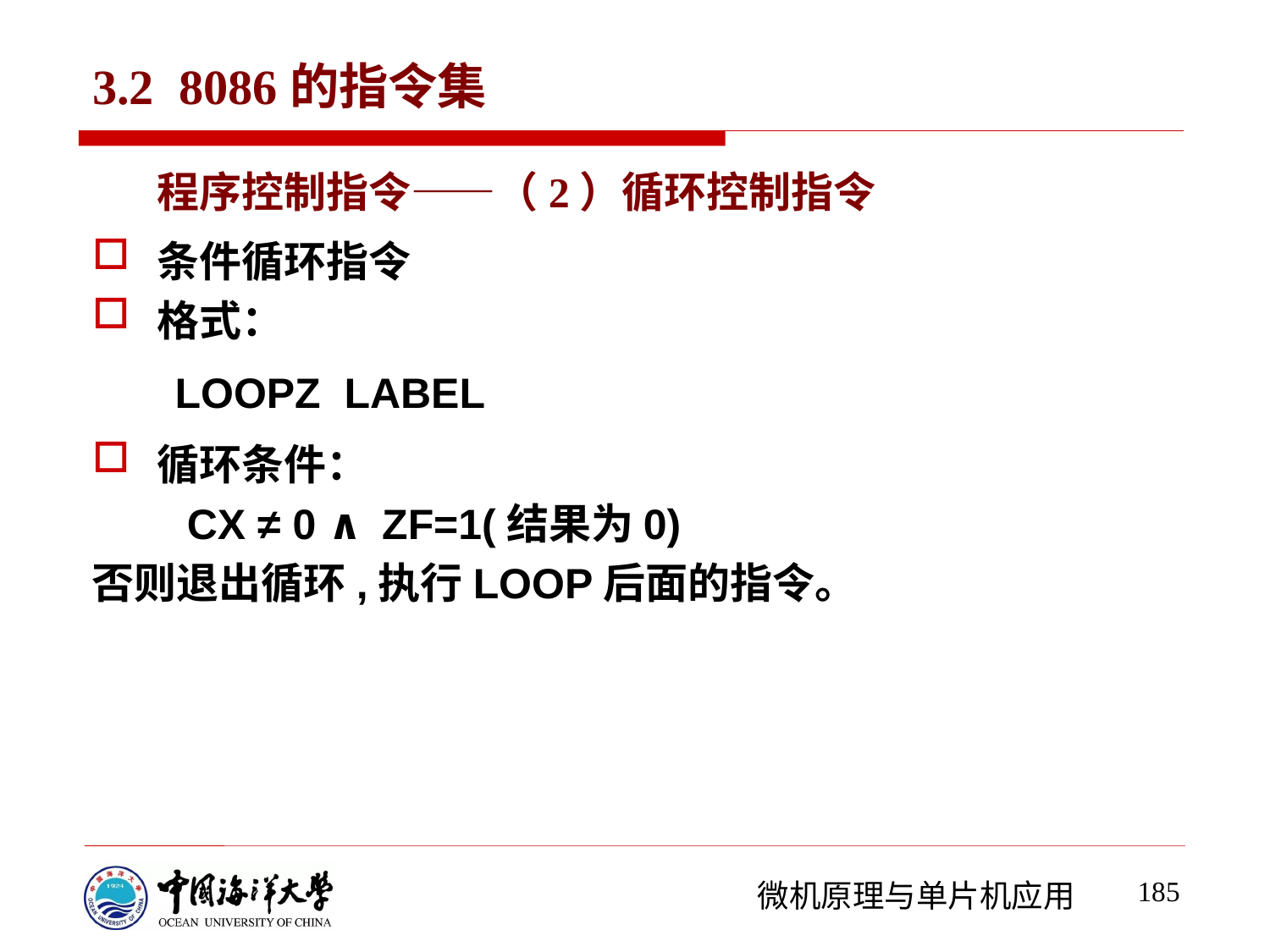

# 3.2  8086的指令集
程序控制指令——（2）循环控制指令
条件循环指令
格式：
       LOOPZ  LABEL
循环条件：
        CX ≠ 0 ∧ ZF=1(结果为0)
否则退出循环,执行LOOP后面的指令。

185